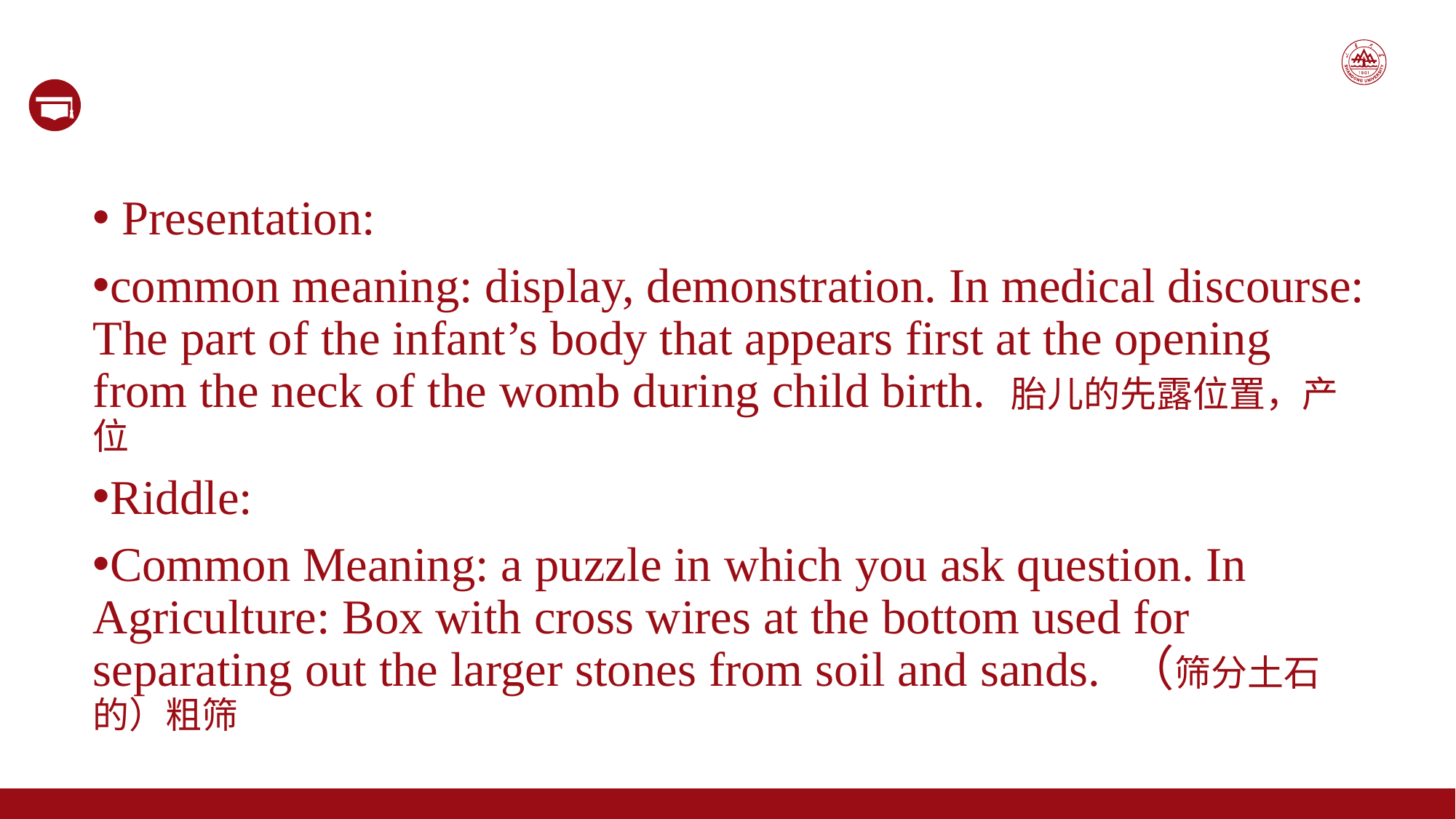

Presentation:
common meaning: display, demonstration. In medical discourse: The part of the infant’s body that appears first at the opening from the neck of the womb during child birth. 胎儿的先露位置，产位
Riddle:
Common Meaning: a puzzle in which you ask question. In Agriculture: Box with cross wires at the bottom used for separating out the larger stones from soil and sands. （筛分土石的）粗筛